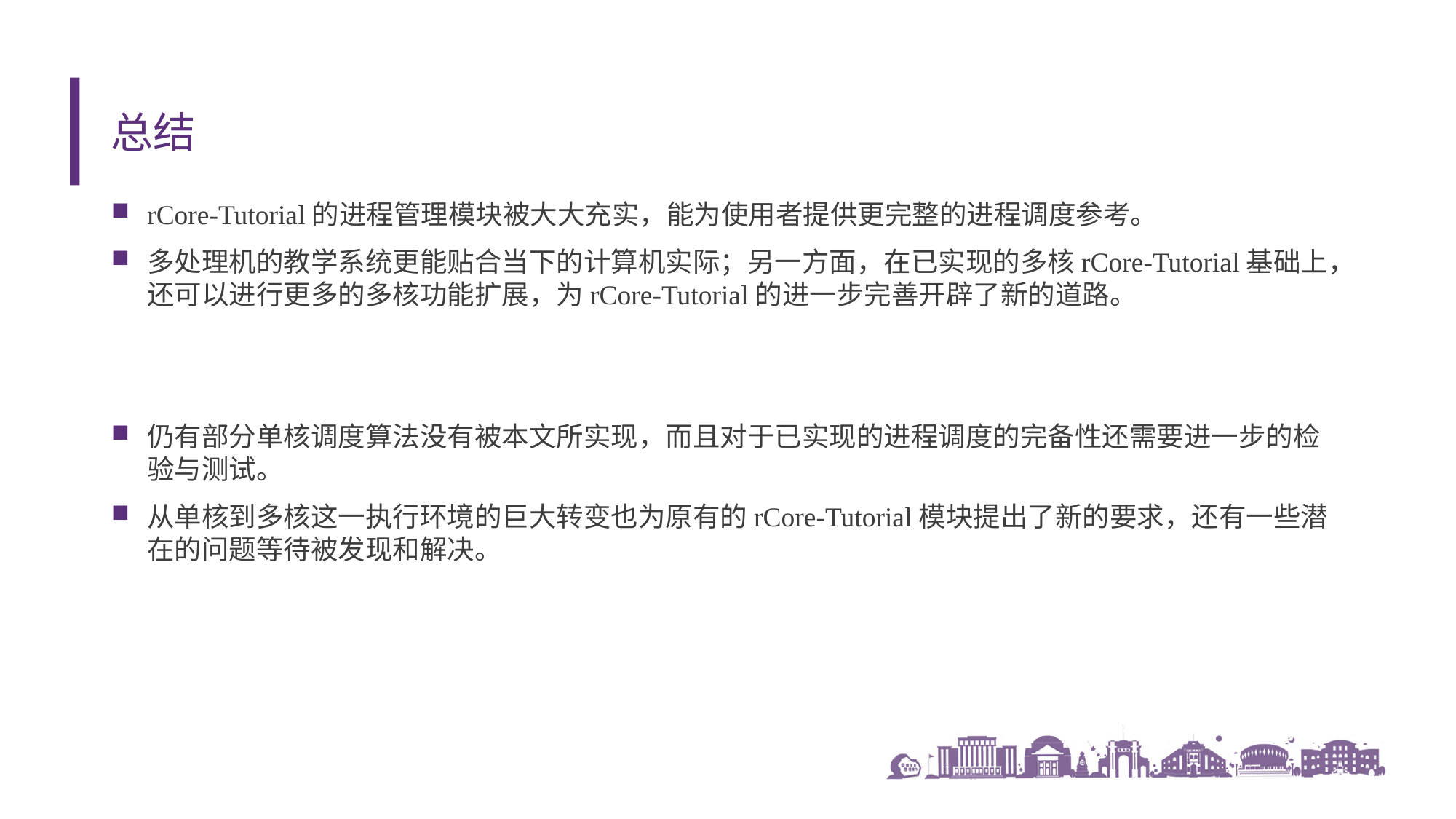

# 总结
rCore-Tutorial的进程管理模块被大大充实，能为使用者提供更完整的进程调度参考。
多处理机的教学系统更能贴合当下的计算机实际；另一方面，在已实现的多核rCore-Tutorial基础上，还可以进行更多的多核功能扩展，为rCore-Tutorial的进一步完善开辟了新的道路。

仍有部分单核调度算法没有被本文所实现，而且对于已实现的进程调度的完备性还需要进一步的检验与测试。
从单核到多核这一执行环境的巨大转变也为原有的rCore-Tutorial模块提出了新的要求，还有一些潜在的问题等待被发现和解决。